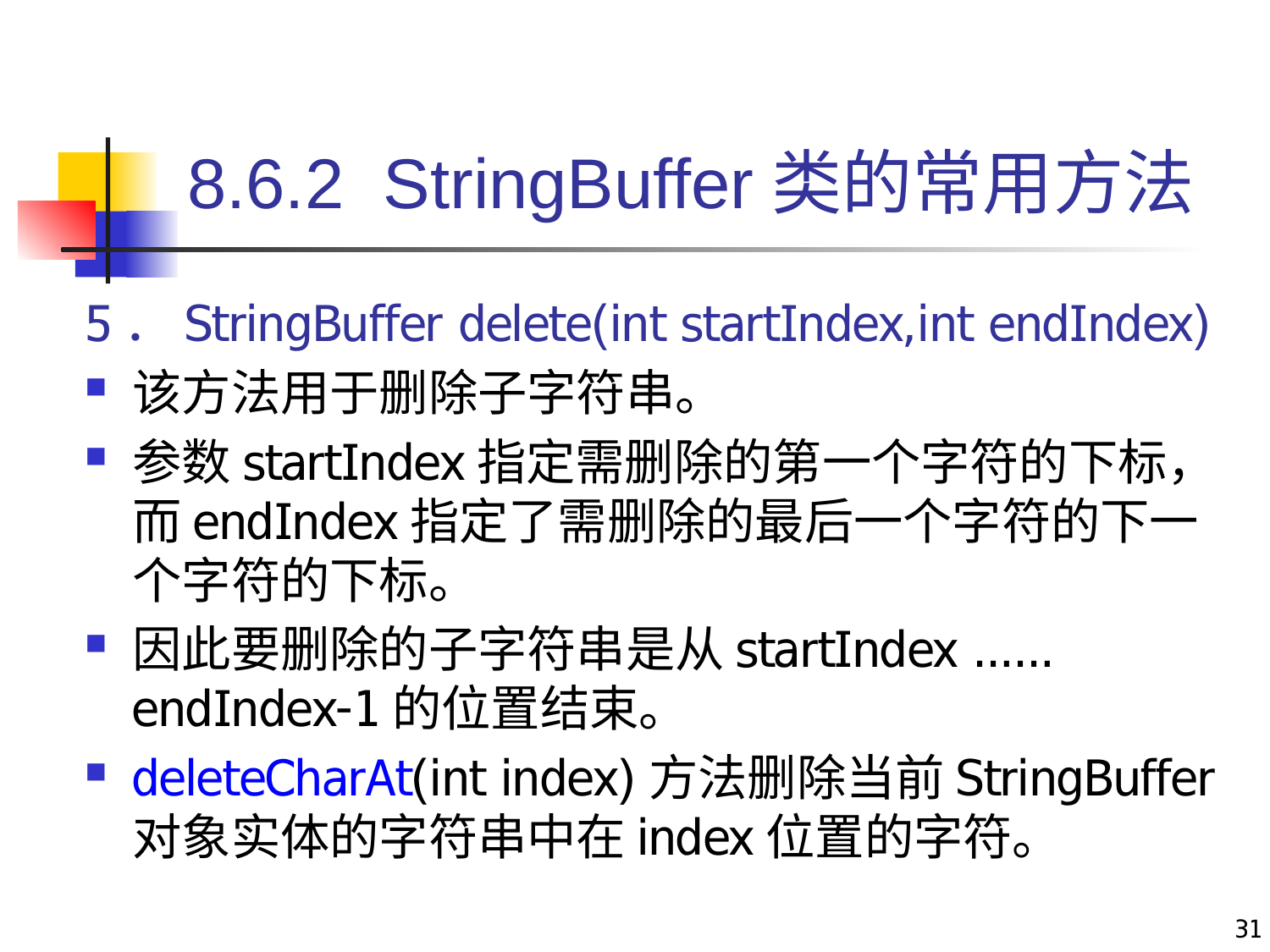

8.6.2  StringBuffer类的常用方法
5．StringBuffer delete(int startIndex,int endIndex)
该方法用于删除子字符串。
参数startIndex指定需删除的第一个字符的下标，而endIndex指定了需删除的最后一个字符的下一个字符的下标。
因此要删除的子字符串是从startIndex …… endIndex-1的位置结束。
deleteCharAt(int index)方法删除当前StringBuffer对象实体的字符串中在index位置的字符。
31